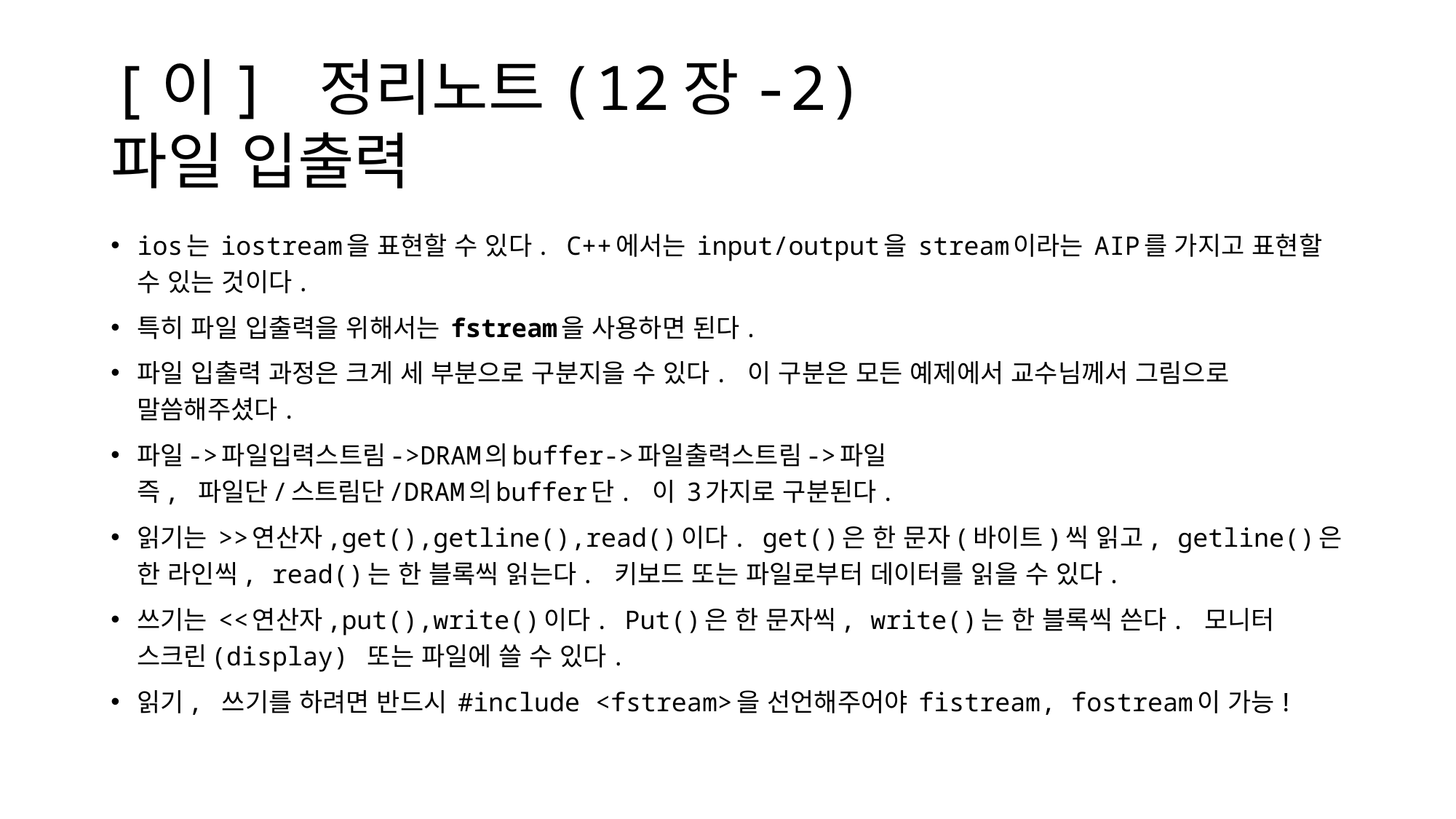

# [이] 정리노트(12장-2) 파일 입출력
ios는 iostream을 표현할 수 있다. C++에서는 input/output을 stream이라는 AIP를 가지고 표현할 수 있는 것이다.
특히 파일 입출력을 위해서는 fstream을 사용하면 된다.
파일 입출력 과정은 크게 세 부분으로 구분지을 수 있다. 이 구분은 모든 예제에서 교수님께서 그림으로 말씀해주셨다.
파일->파일입력스트림->DRAM의buffer->파일출력스트림->파일
즉, 파일단/스트림단/DRAM의buffer단. 이 3가지로 구분된다.
읽기는 >>연산자,get(),getline(),read()이다. get()은 한 문자(바이트)씩 읽고, getline()은 한 라인씩, read()는 한 블록씩 읽는다. 키보드 또는 파일로부터 데이터를 읽을 수 있다.
쓰기는 <<연산자,put(),write()이다. Put()은 한 문자씩, write()는 한 블록씩 쓴다. 모니터 스크린(display) 또는 파일에 쓸 수 있다.
읽기, 쓰기를 하려면 반드시 #include <fstream>을 선언해주어야 fistream, fostream이 가능!